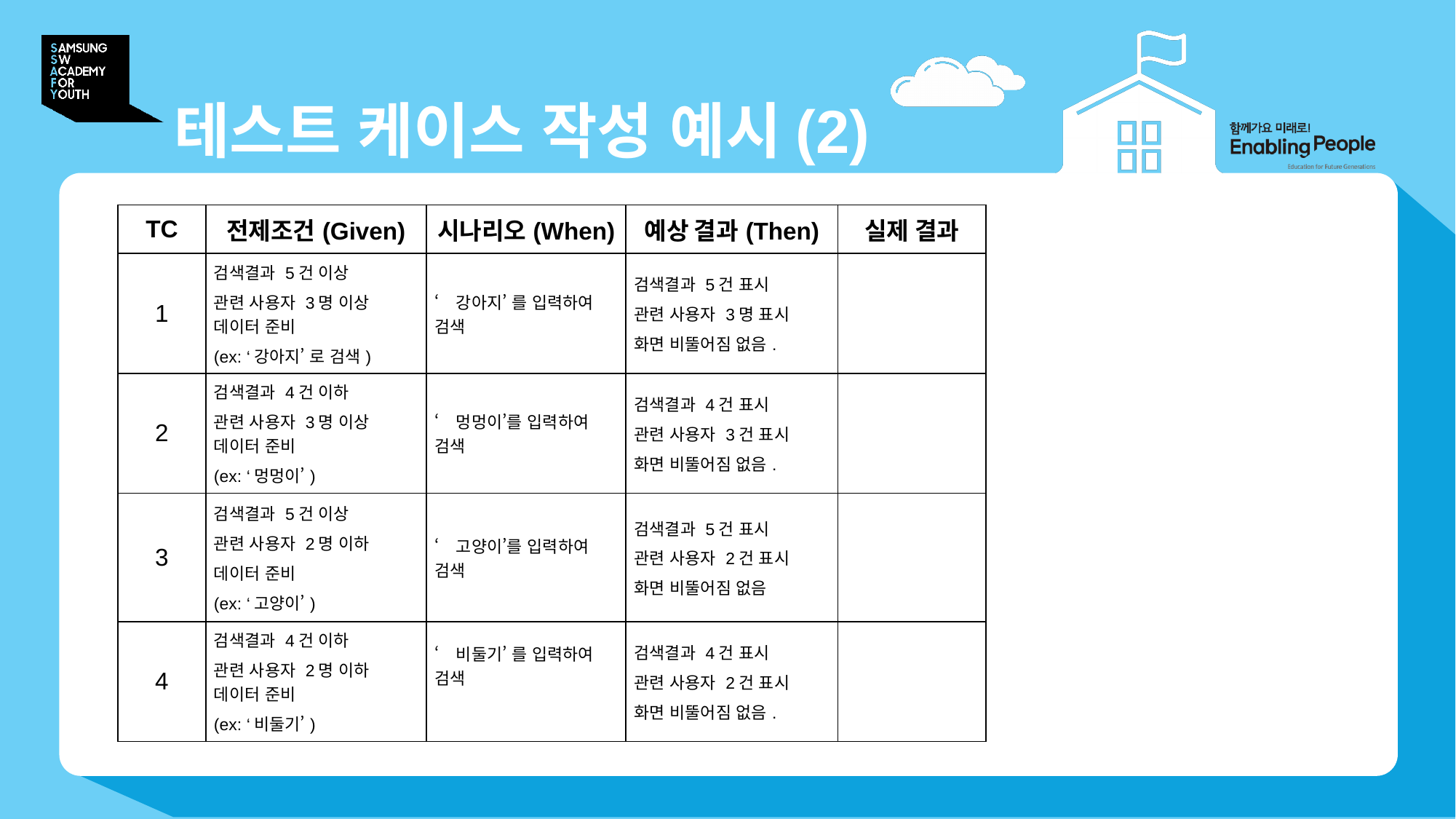

# 테스트 케이스 작성 예시(2)
| TC | 전제조건(Given) | 시나리오(When) | 예상 결과(Then) | 실제 결과 |
| --- | --- | --- | --- | --- |
| 1 | 검색결과 5건 이상 관련 사용자 3명 이상 데이터 준비 (ex: ‘강아지’ 로 검색) | ‘강아지’ 를 입력하여 검색 | 검색결과 5건 표시 관련 사용자 3명 표시 화면 비뚤어짐 없음. |  |
| 2 | 검색결과 4건 이하 관련 사용자 3명 이상 데이터 준비 (ex: ‘멍멍이’) | ‘멍멍이’를 입력하여 검색 | 검색결과 4건 표시 관련 사용자 3건 표시 화면 비뚤어짐 없음. |  |
| 3 | 검색결과 5건 이상 관련 사용자 2명 이하 데이터 준비 (ex: ‘고양이’) | ‘고양이’를 입력하여 검색 | 검색결과 5건 표시 관련 사용자 2건 표시 화면 비뚤어짐 없음 |  |
| 4 | 검색결과 4건 이하 관련 사용자 2명 이하 데이터 준비 (ex: ‘비둘기’) | ‘비둘기’ 를 입력하여 검색 | 검색결과 4건 표시 관련 사용자 2건 표시 화면 비뚤어짐 없음. |  |